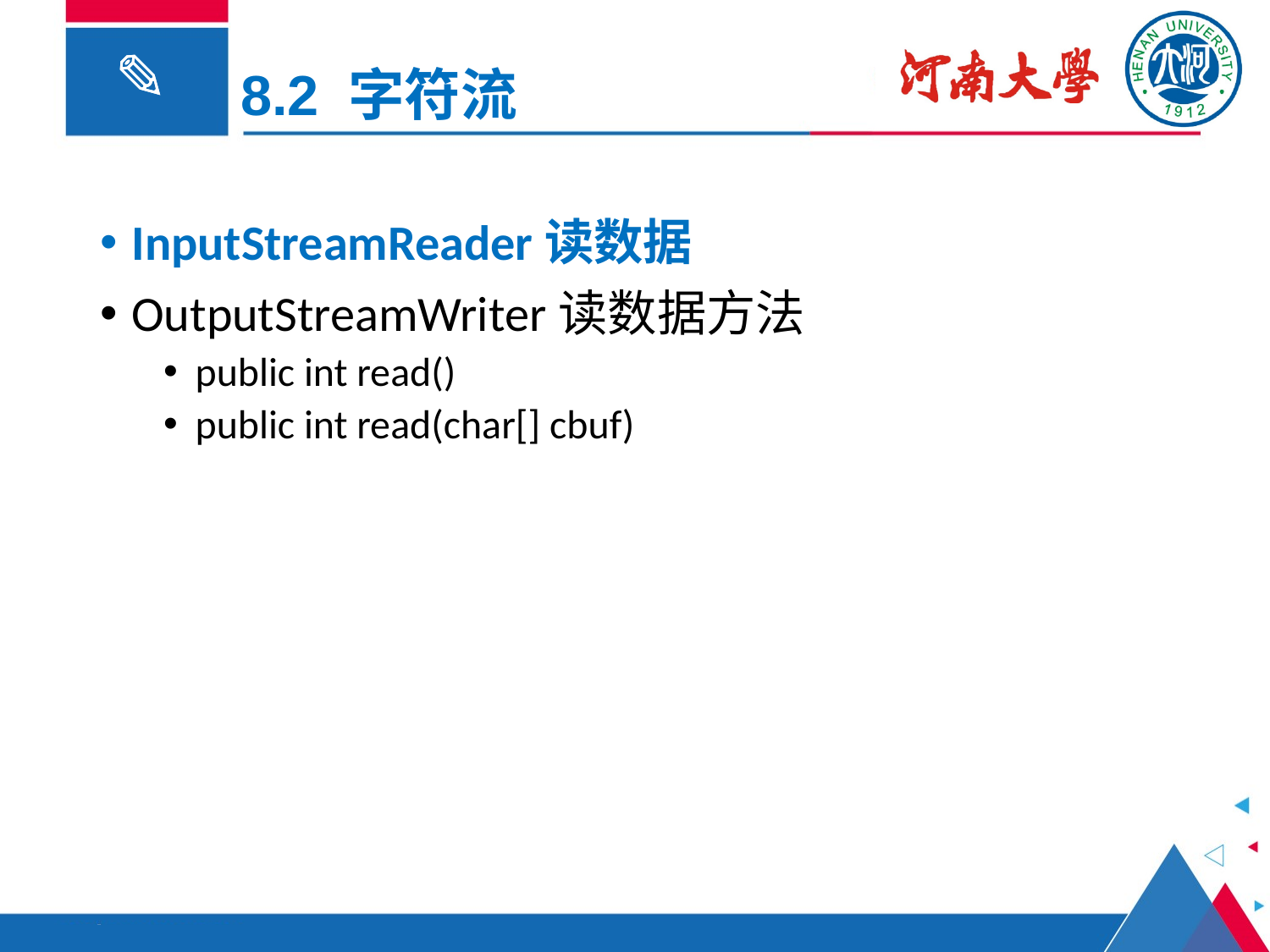

8.2 字符流
InputStreamReader读数据
OutputStreamWriter读数据方法
public int read()
public int read(char[] cbuf)